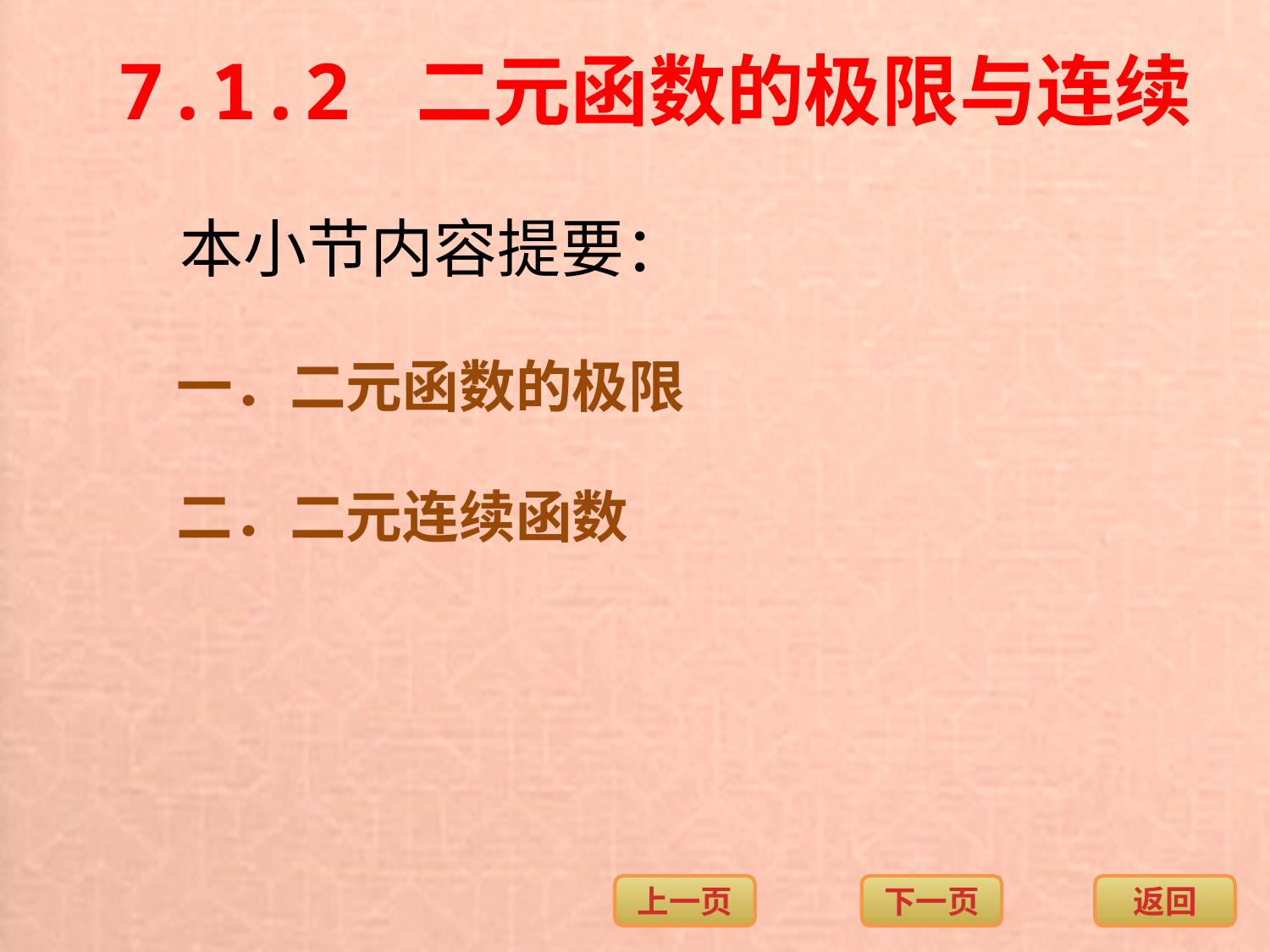

7.1.2 二元函数的极限与连续
本小节内容提要：
一．二元函数的极限
二．二元连续函数